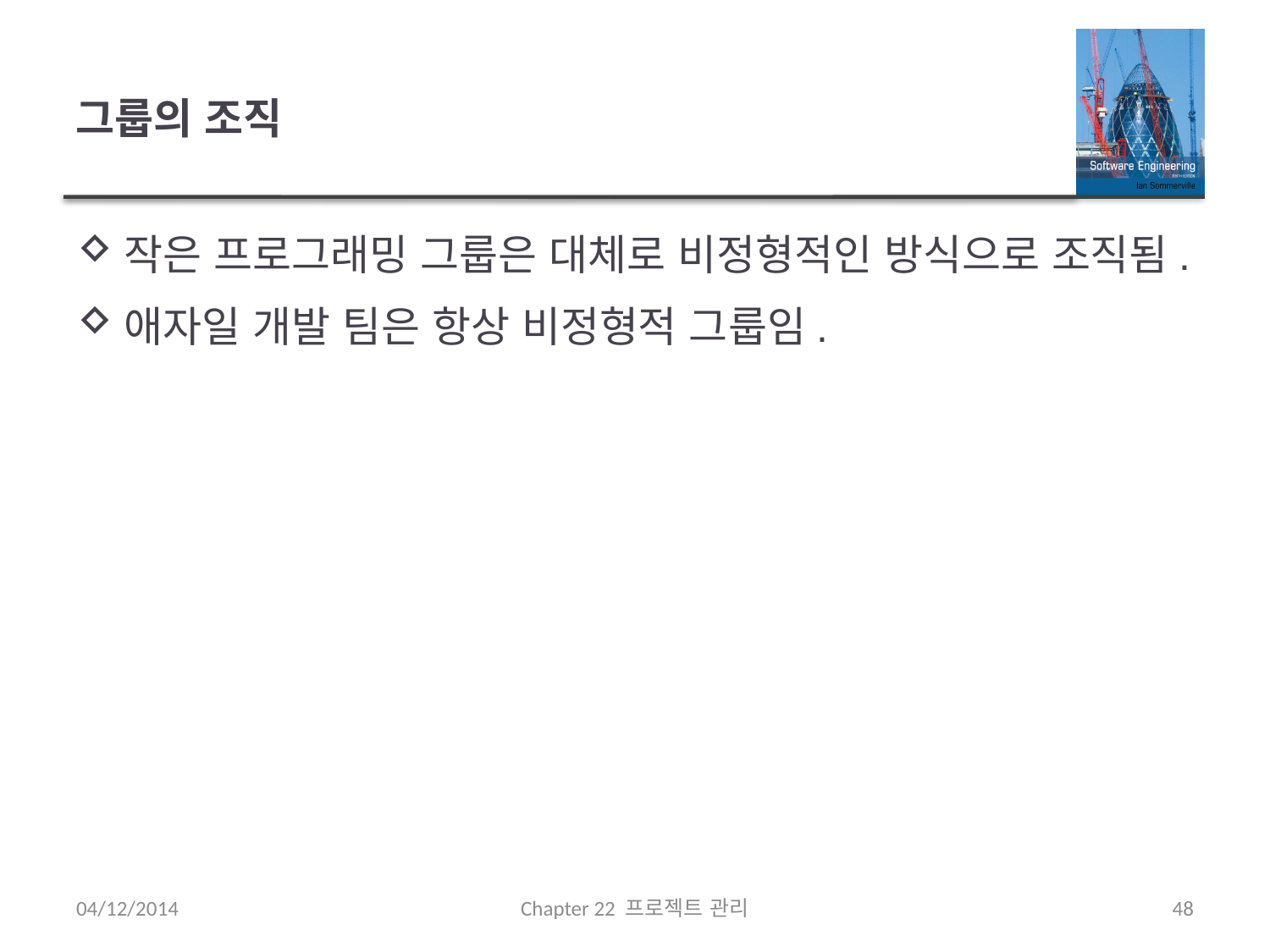

# 그룹의 조직
작은 프로그래밍 그룹은 대체로 비정형적인 방식으로 조직됨.
애자일 개발 팀은 항상 비정형적 그룹임.
04/12/2014
Chapter 22 프로젝트 관리
48